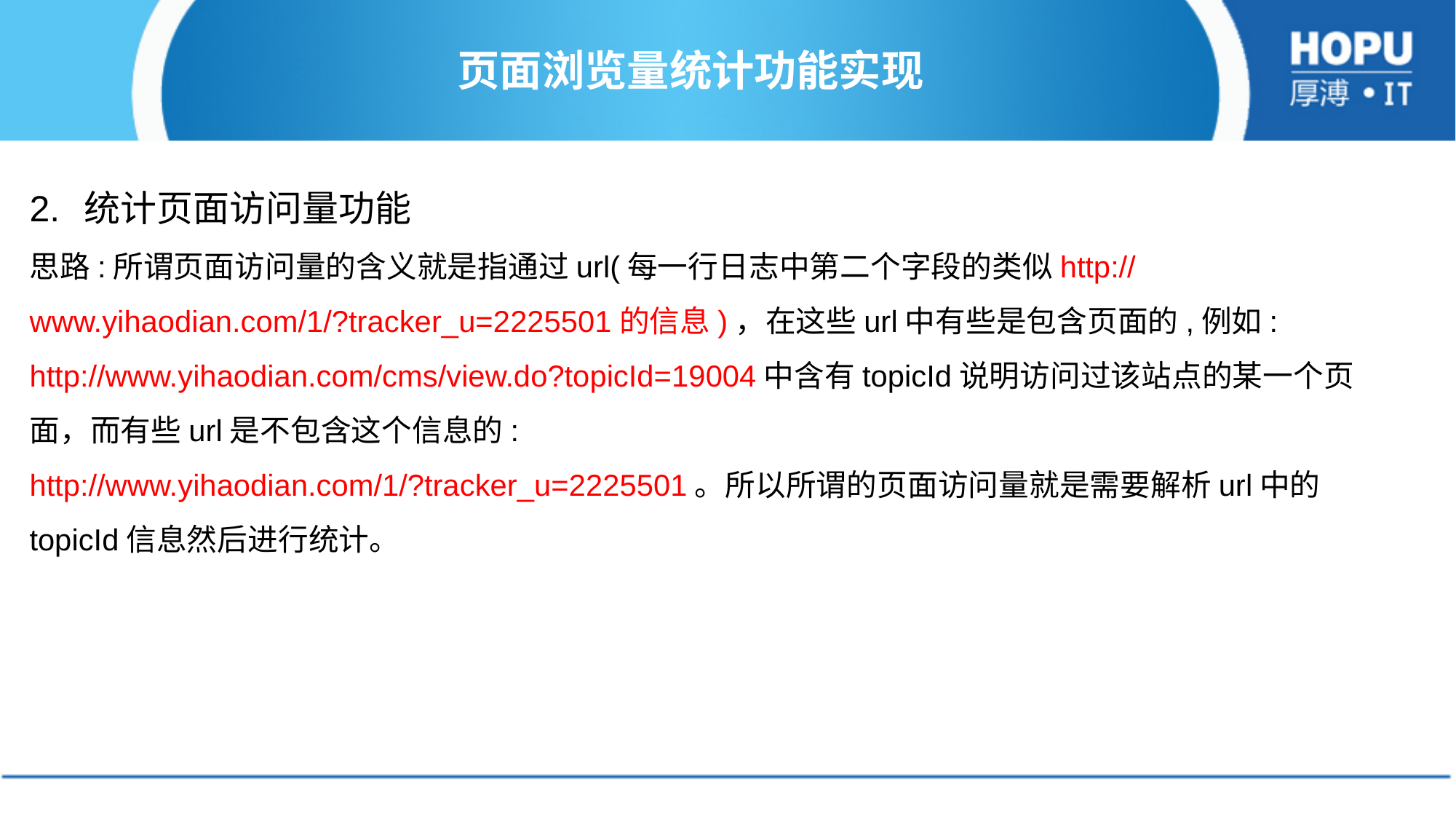

# 页面浏览量统计功能实现
统计页面访问量功能
思路:所谓页面访问量的含义就是指通过url(每一行日志中第二个字段的类似http://www.yihaodian.com/1/?tracker_u=2225501的信息)，在这些url中有些是包含页面的,例如: http://www.yihaodian.com/cms/view.do?topicId=19004中含有topicId说明访问过该站点的某一个页面，而有些url是不包含这个信息的:
http://www.yihaodian.com/1/?tracker_u=2225501。所以所谓的页面访问量就是需要解析url中的topicId信息然后进行统计。